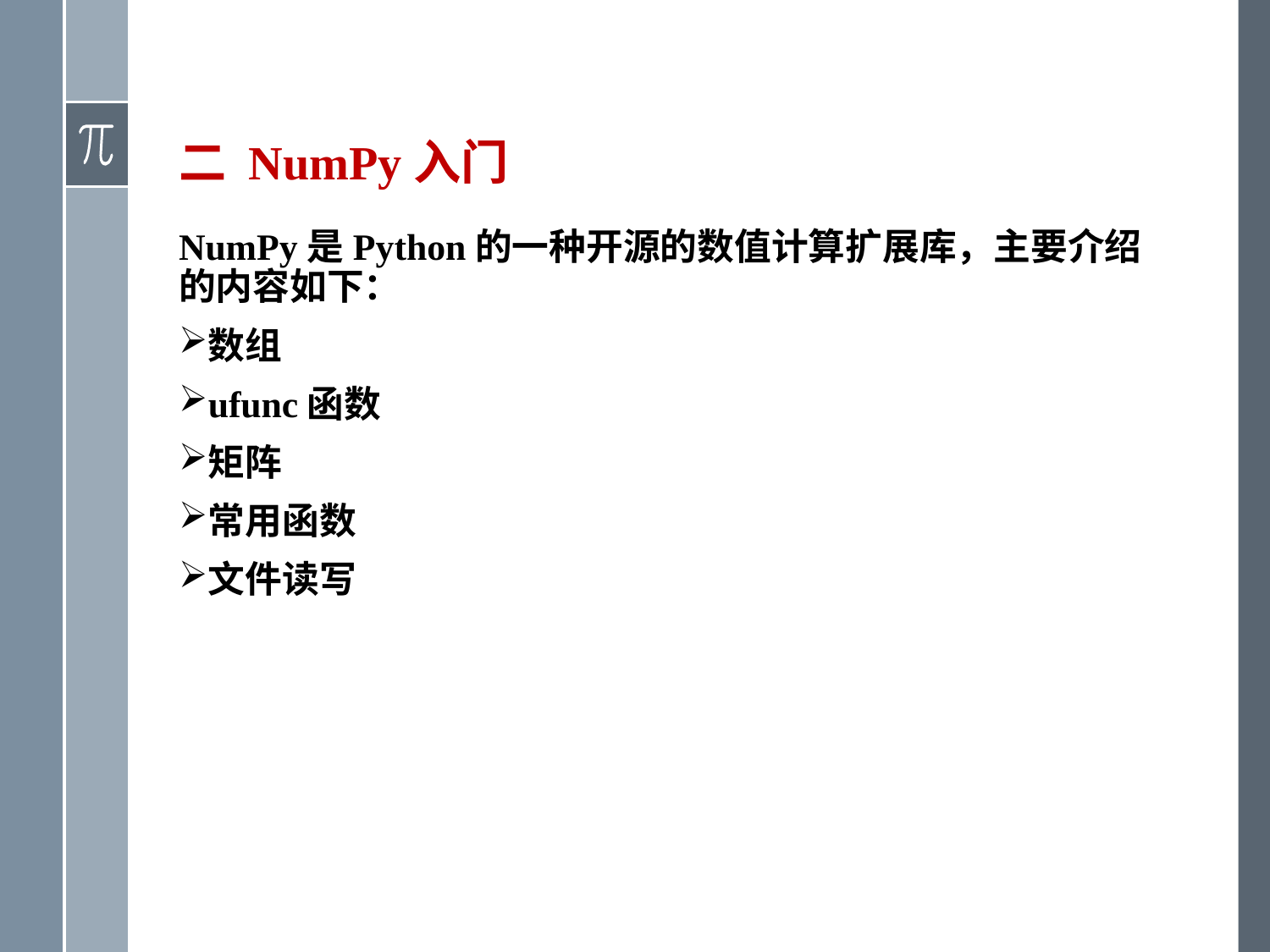

# 二 NumPy入门
NumPy是Python的一种开源的数值计算扩展库，主要介绍的内容如下：
数组
ufunc函数
矩阵
常用函数
文件读写